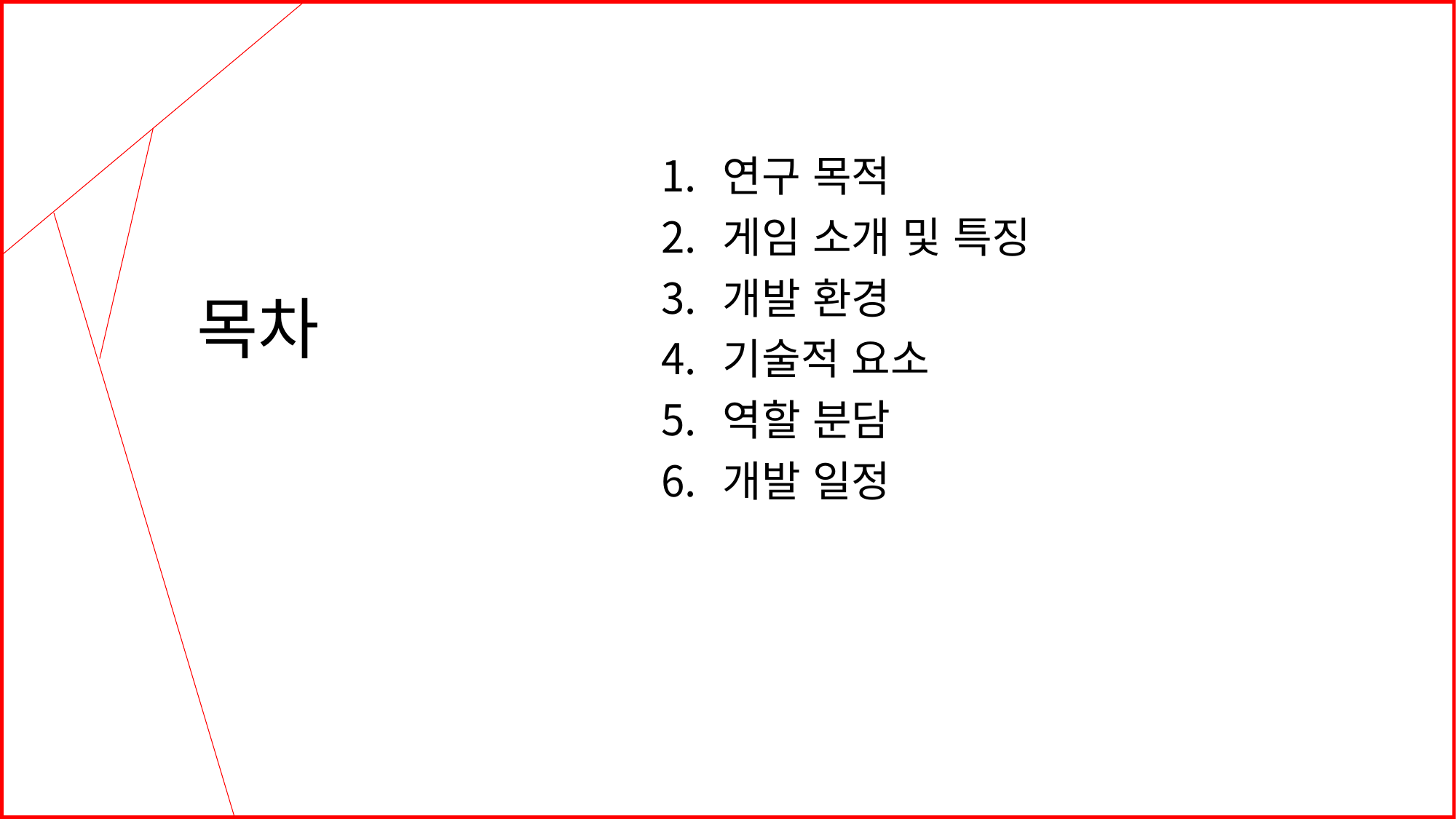

연구 목적
게임 소개 및 특징
개발 환경
기술적 요소
역할 분담
개발 일정
# 목차